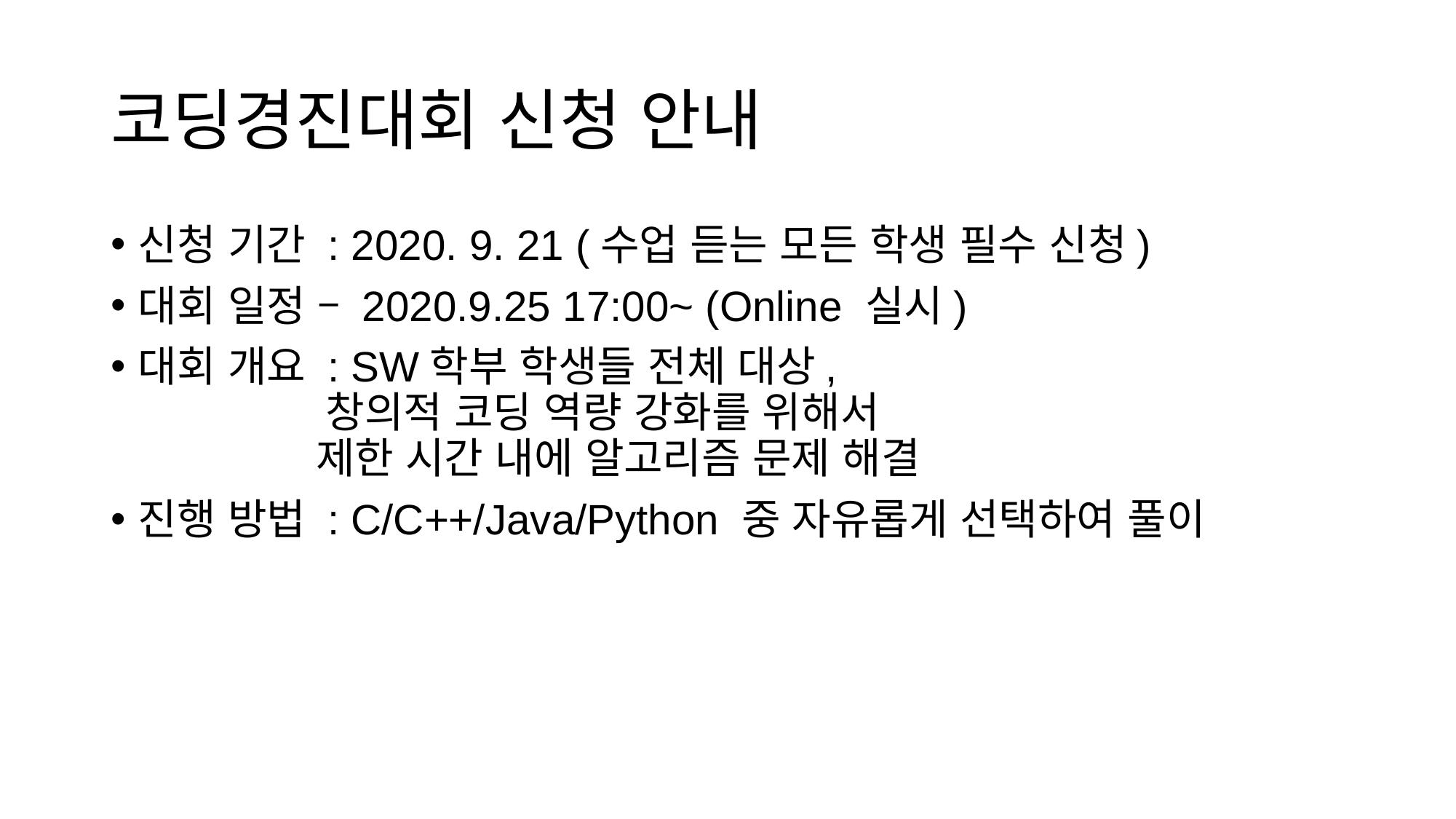

# 코딩경진대회 신청 안내
신청 기간 : 2020. 9. 21 (수업 듣는 모든 학생 필수 신청)
대회 일정 – 2020.9.25 17:00~ (Online 실시)
대회 개요 : SW학부 학생들 전체 대상,
               창의적 코딩 역량 강화를 위해서
               제한 시간 내에 알고리즘 문제 해결
진행 방법 : C/C++/Java/Python 중 자유롭게 선택하여 풀이